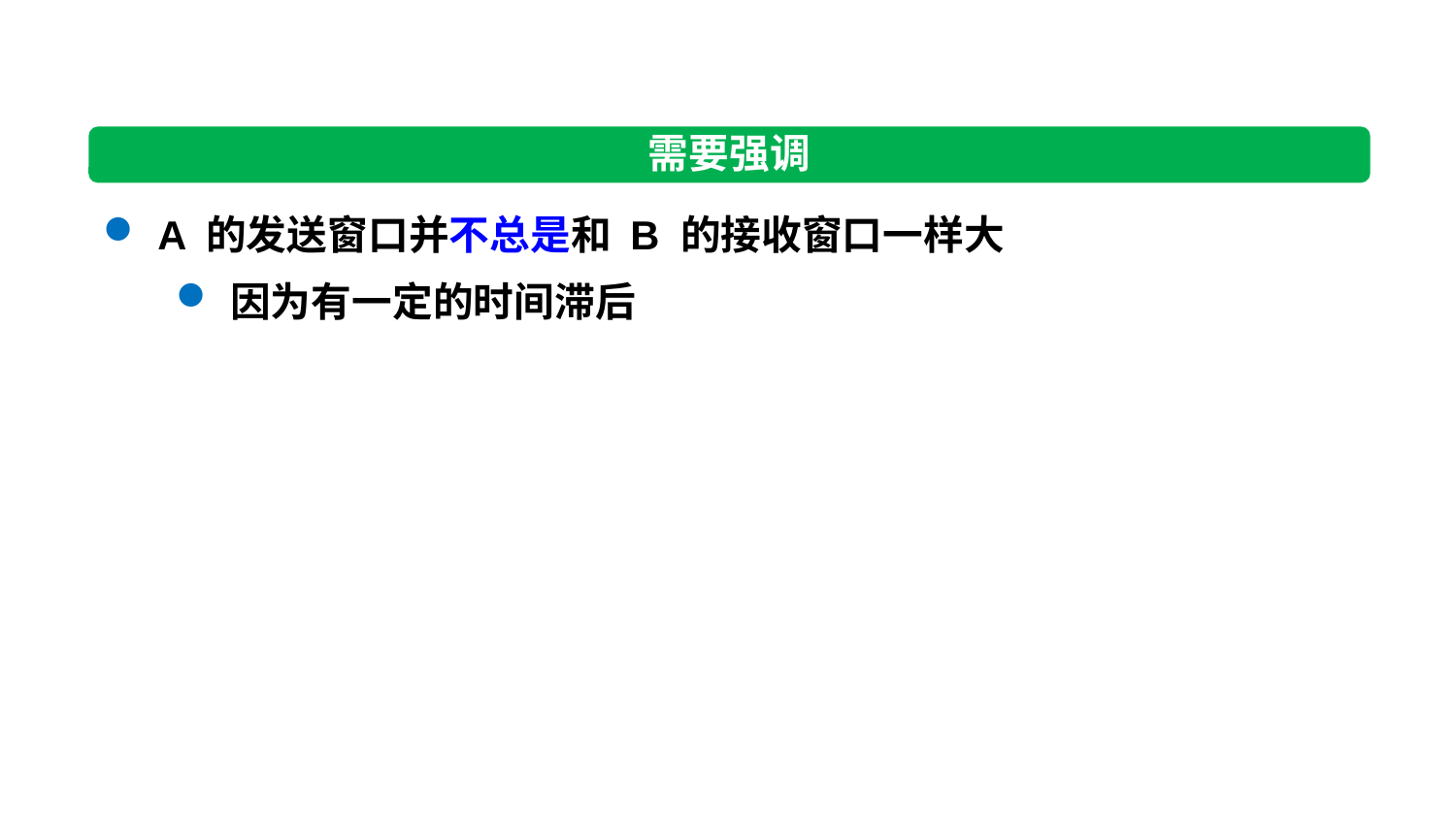

需要强调

A 的发送窗口并不总是和 B 的接收窗口一样大
因为有一定的时间滞后
114